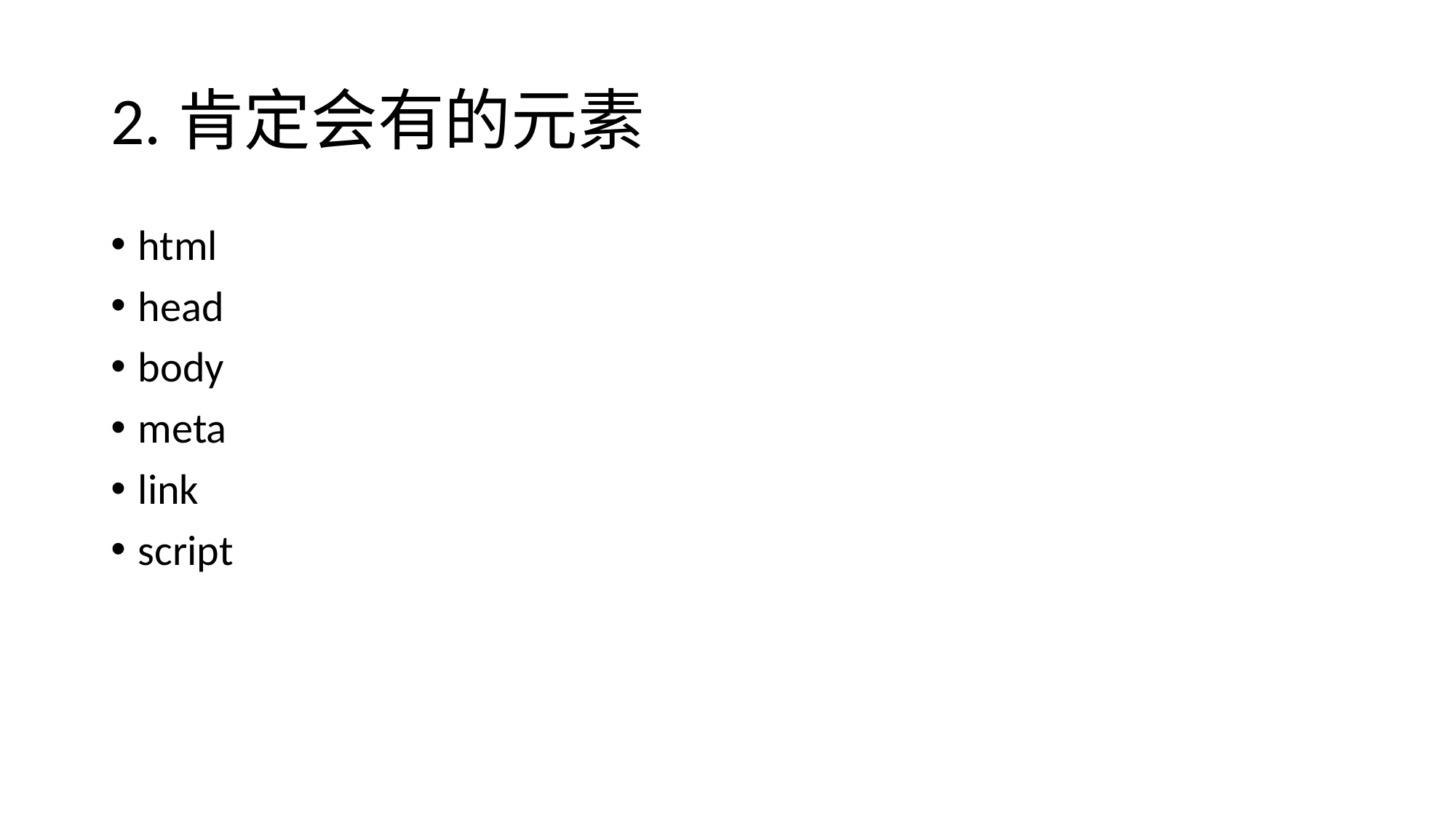

# 2.肯定会有的元素
html
head
body
meta
link
script